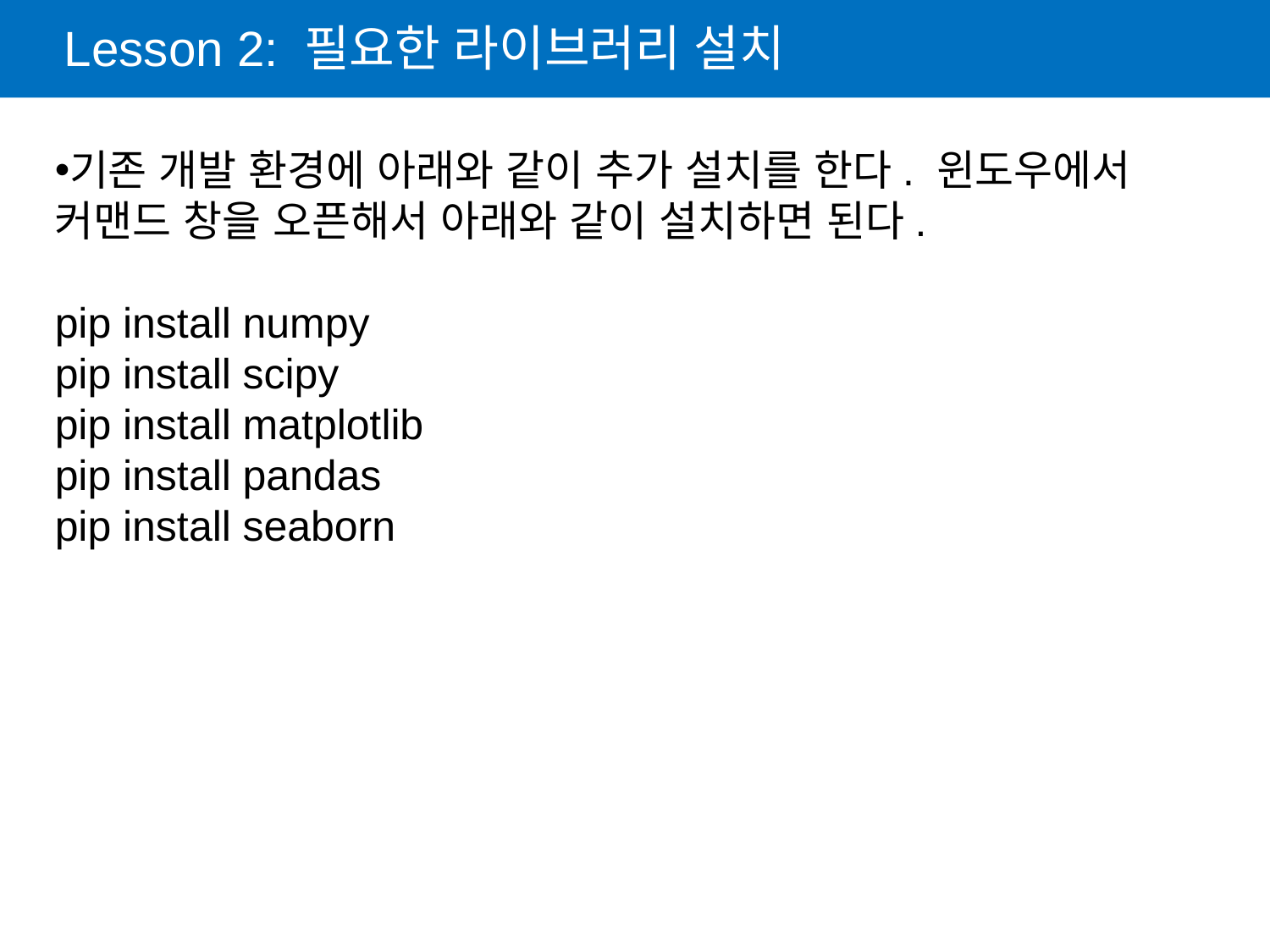

# Lesson 2: 필요한 라이브러리 설치
기존 개발 환경에 아래와 같이 추가 설치를 한다. 윈도우에서 커맨드 창을 오픈해서 아래와 같이 설치하면 된다.

pip install numpy
pip install scipy
pip install matplotlib
pip install pandas
pip install seaborn